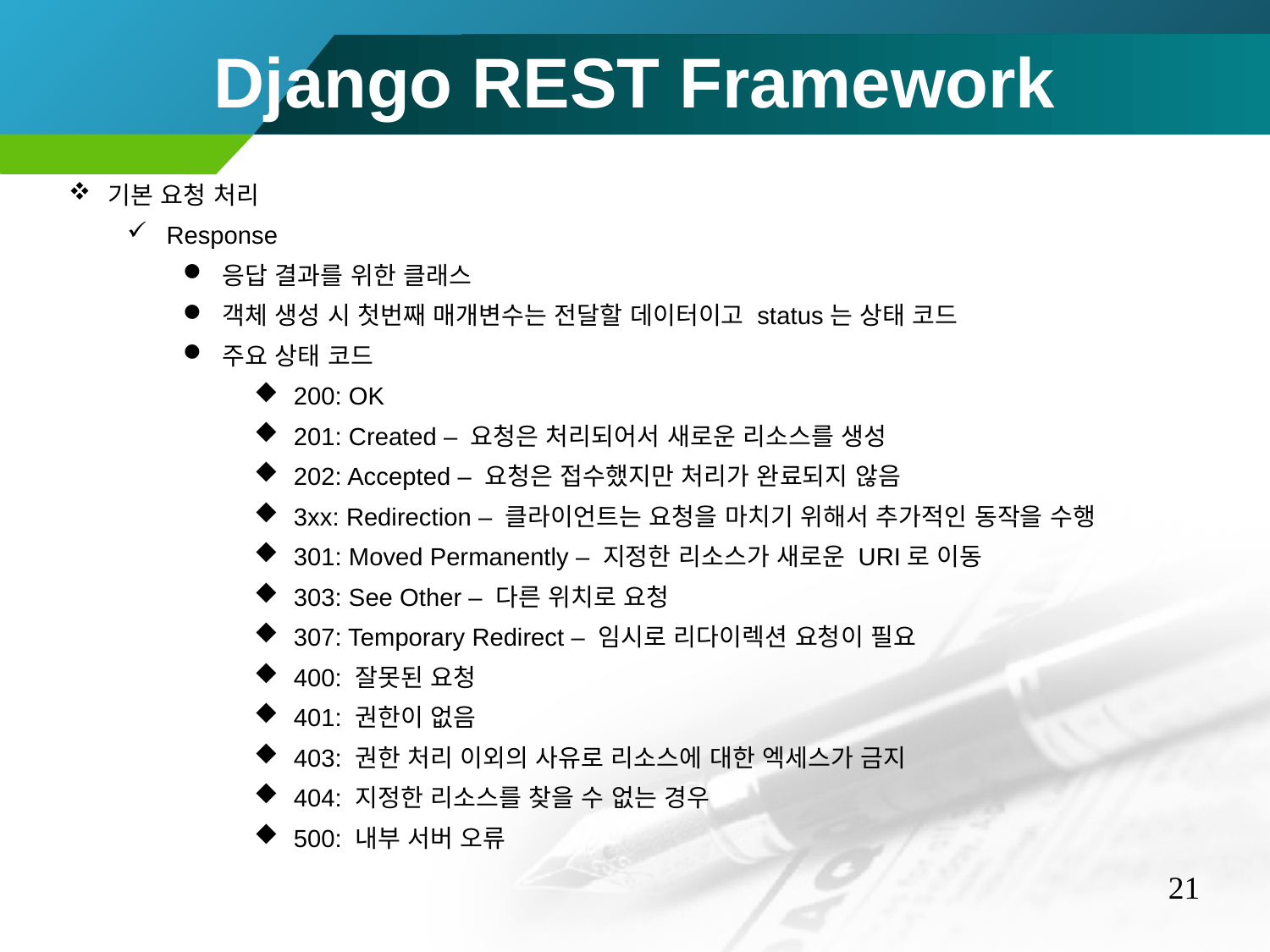

Django REST Framework
기본 요청 처리
Response
응답 결과를 위한 클래스
객체 생성 시 첫번째 매개변수는 전달할 데이터이고 status는 상태 코드
주요 상태 코드
200: OK
201: Created – 요청은 처리되어서 새로운 리소스를 생성
202: Accepted – 요청은 접수했지만 처리가 완료되지 않음
3xx: Redirection – 클라이언트는 요청을 마치기 위해서 추가적인 동작을 수행
301: Moved Permanently – 지정한 리소스가 새로운 URI로 이동
303: See Other – 다른 위치로 요청
307: Temporary Redirect – 임시로 리다이렉션 요청이 필요
400: 잘못된 요청
401: 권한이 없음
403: 권한 처리 이외의 사유로 리소스에 대한 엑세스가 금지
404: 지정한 리소스를 찾을 수 없는 경우
500: 내부 서버 오류
21